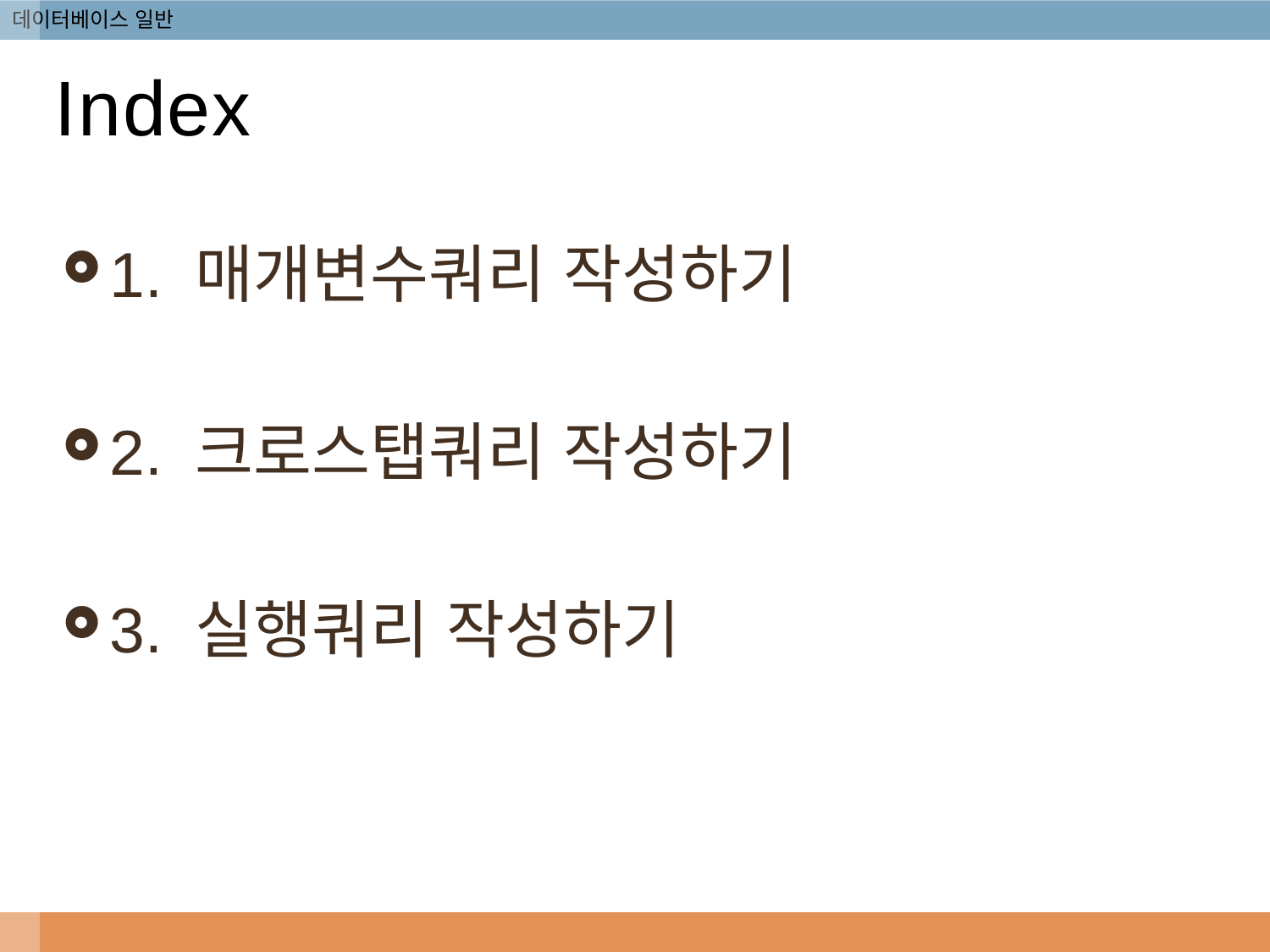

# Index
1. 매개변수쿼리 작성하기

2. 크로스탭쿼리 작성하기

3. 실행쿼리 작성하기